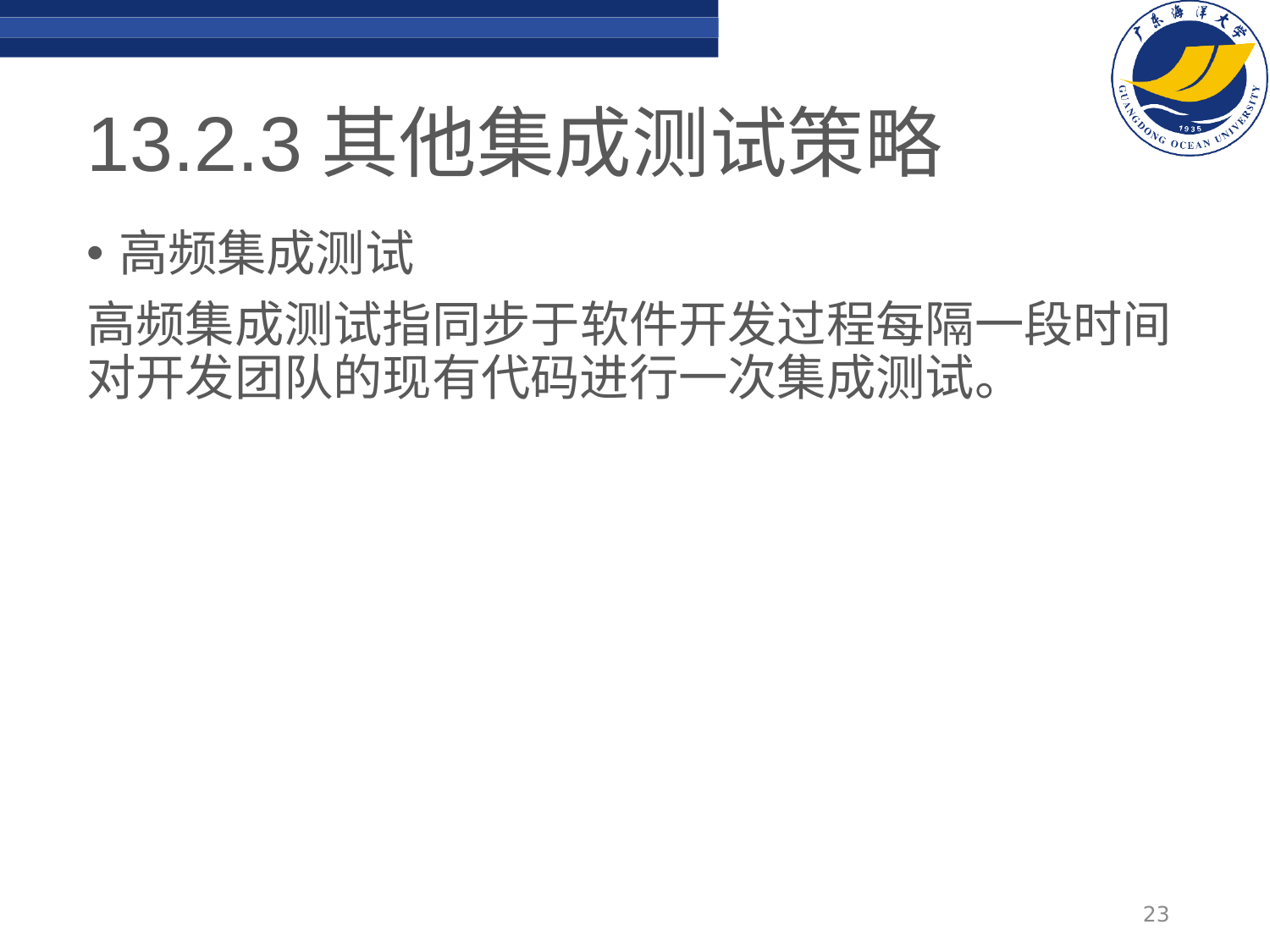

# 13.2.3其他集成测试策略
高频集成测试
高频集成测试指同步于软件开发过程每隔一段时间对开发团队的现有代码进行一次集成测试。
23